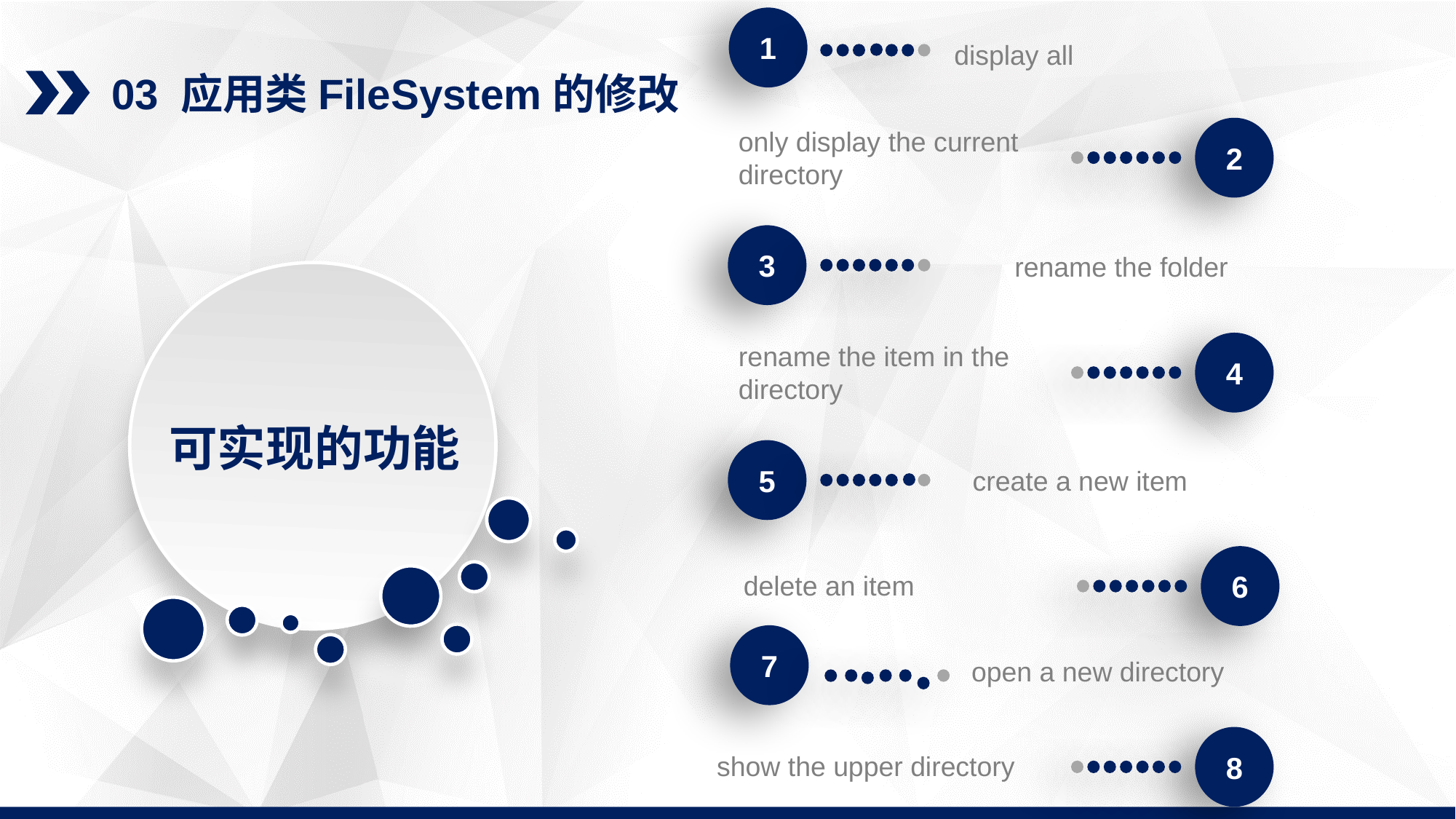

1
display all

03 应用类FileSystem的修改
2
only display the current directory

3
rename the folder

4
rename the item in the directory

可实现的功能
5
create a new item

6

delete an item

7

open a new directory

8
show the upper directory